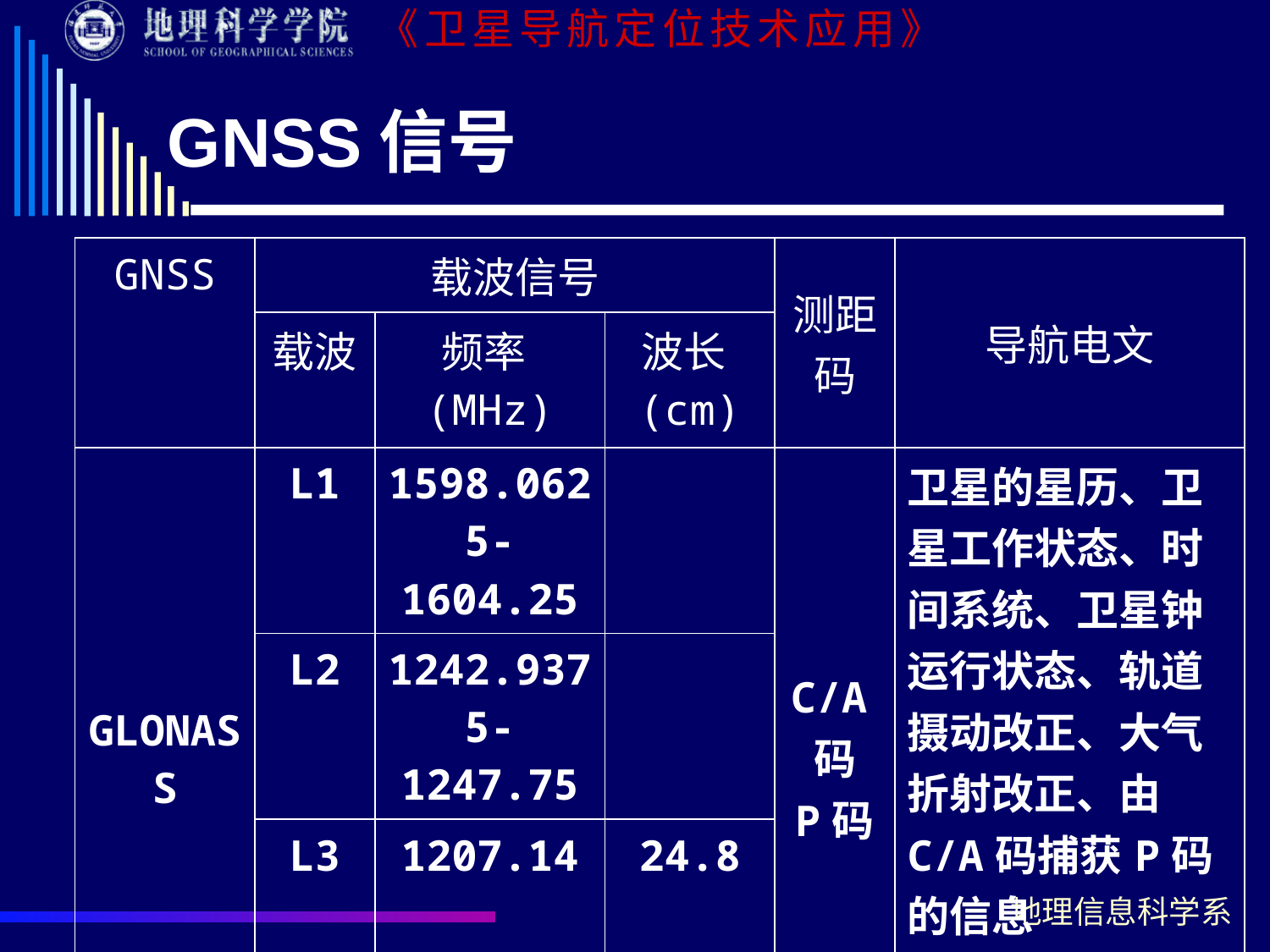

# GNSS信号
| GNSS | 载波信号 |  |  | 测距码 | 导航电文 |
| --- | --- | --- | --- | --- | --- |
|  | 载波 | 频率(MHz) | 波长(cm) |  |  |
| GLONASS | L1 | 1598.0625-1604.25 |  | C/A码 P码 | 卫星的星历、卫星工作状态、时间系统、卫星钟运行状态、轨道摄动改正、大气折射改正、由C/A码捕获P码的信息 |
|  | L2 | 1242.9375-1247.75 |  |  |  |
|  | L3 | 1207.14 | 24.8 |  |  |
|  | L5 | 1176.45 | 25.5 |  |  |